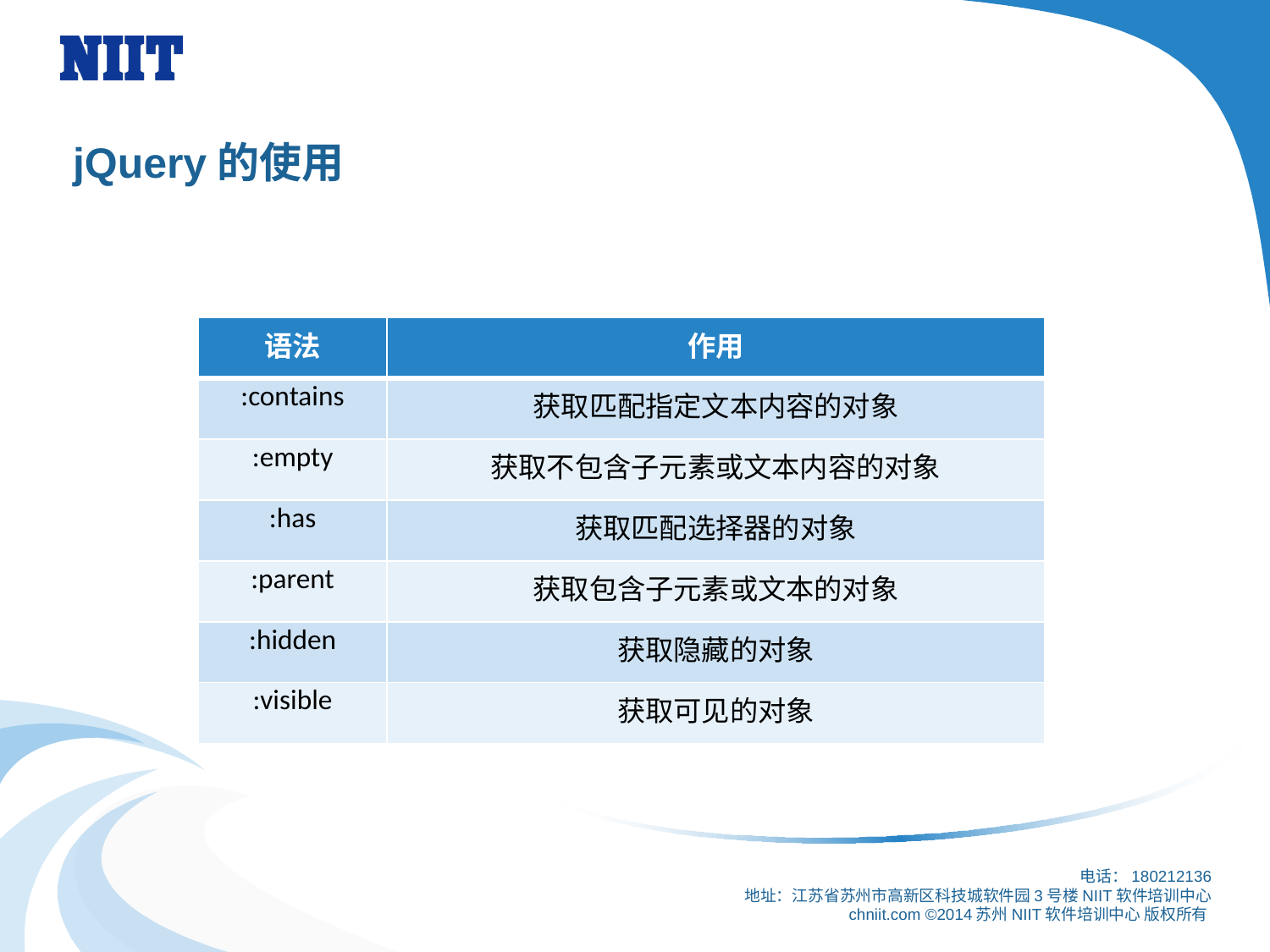

# jQuery的使用

| 语法 | 作用 |
| --- | --- |
| :contains | 获取匹配指定文本内容的对象 |
| :empty | 获取不包含子元素或文本内容的对象 |
| :has | 获取匹配选择器的对象 |
| :parent | 获取包含子元素或文本的对象 |
| :hidden | 获取隐藏的对象 |
| :visible | 获取可见的对象 |